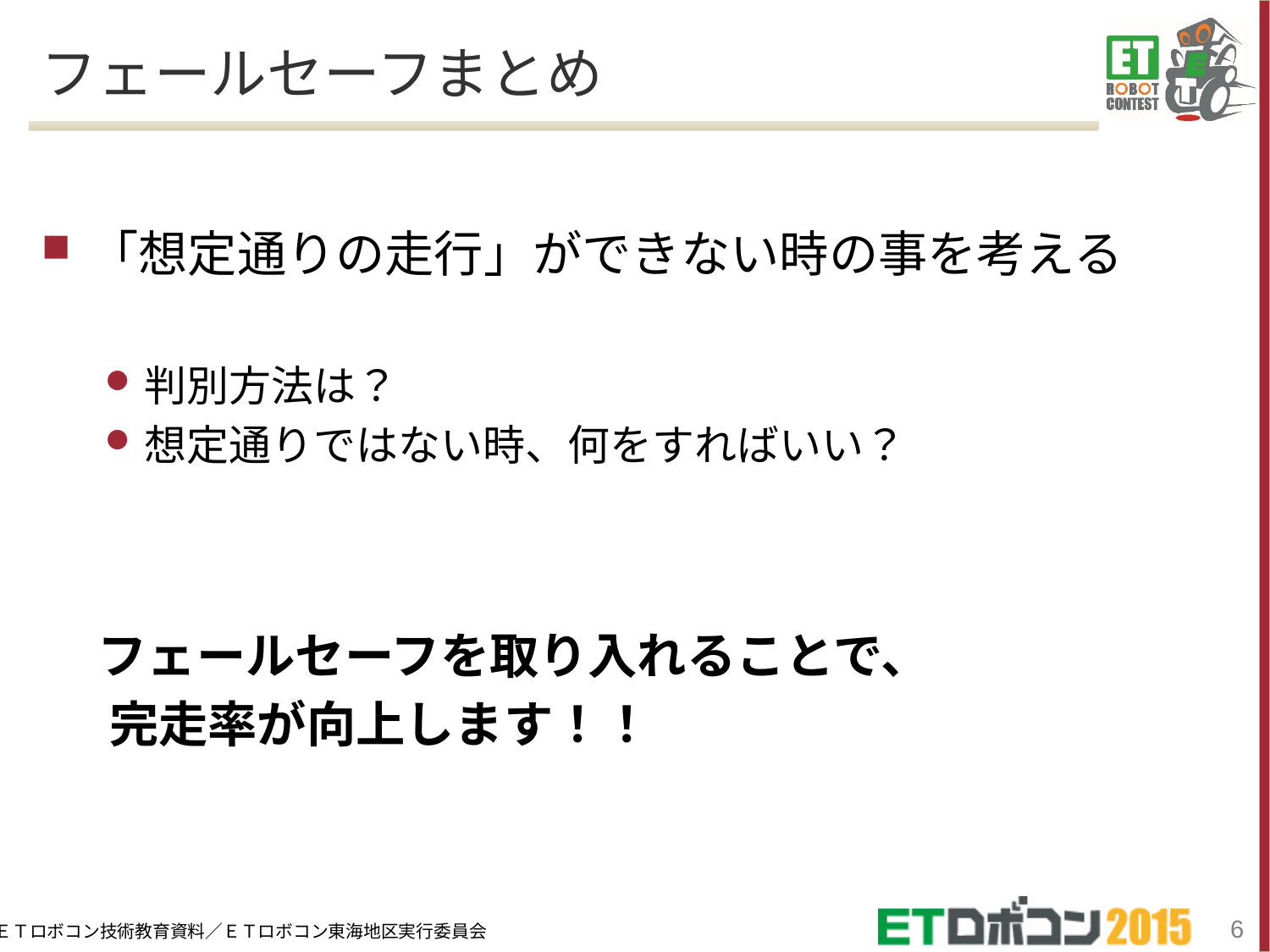

# フェールセーフまとめ

「想定通りの走行」ができない時の事を考える

判別方法は？
想定通りではない時、何をすればいい？

    フェールセーフを取り入れることで、
     完走率が向上します！！

6